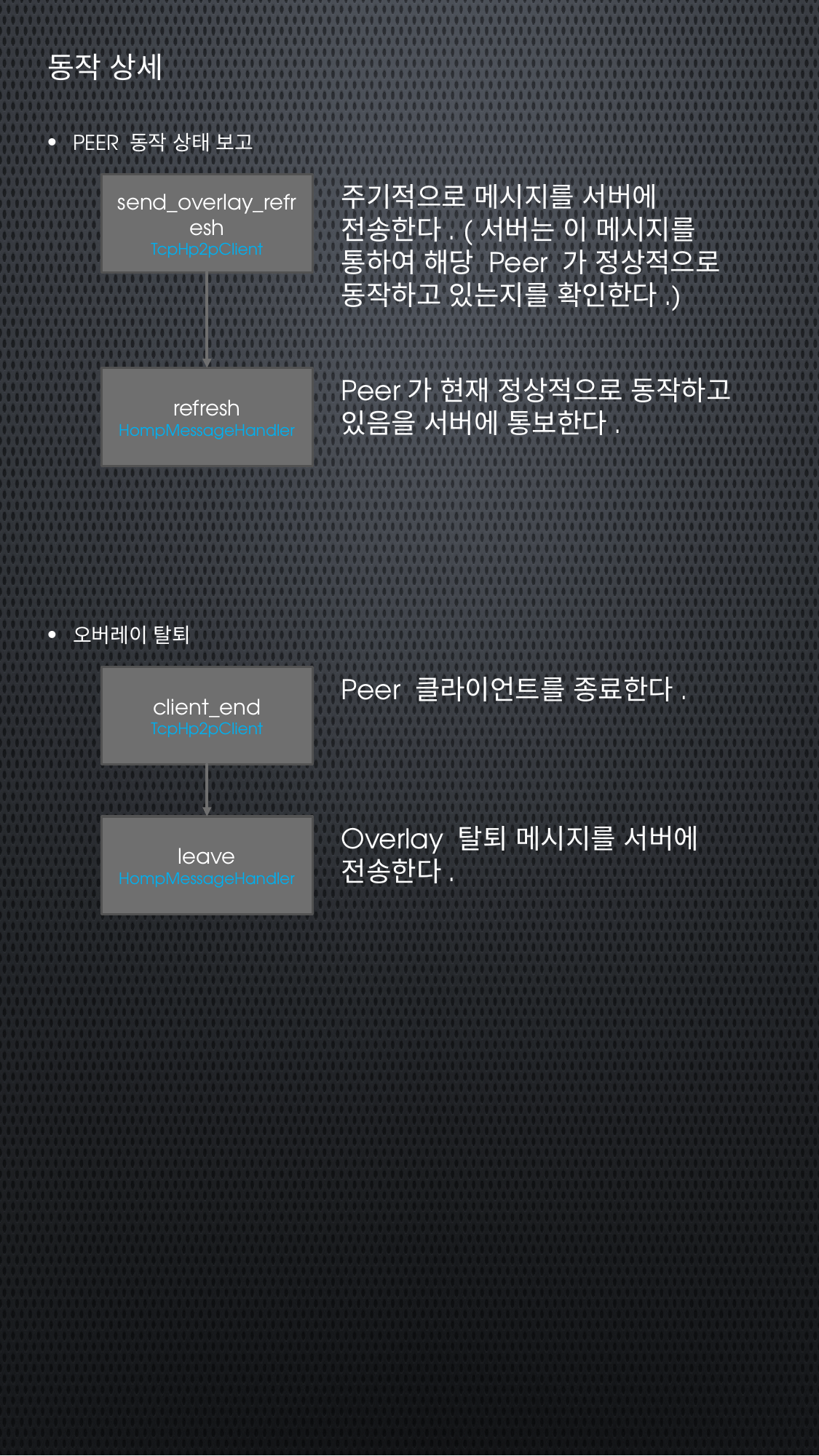

# 동작 상세
Peer 동작 상태 보고

send_overlay_refresh
TcpHp2pClient
주기적으로 메시지를 서버에 전송한다. (서버는 이 메시지를 통하여 해당 Peer 가 정상적으로 동작하고 있는지를 확인한다.)
refresh
HompMessageHandler
Peer가 현재 정상적으로 동작하고 있음을 서버에 통보한다.
오버레이 탈퇴

client_end
TcpHp2pClient
Peer 클라이언트를 종료한다.
leave
HompMessageHandler
Overlay 탈퇴 메시지를 서버에 전송한다.